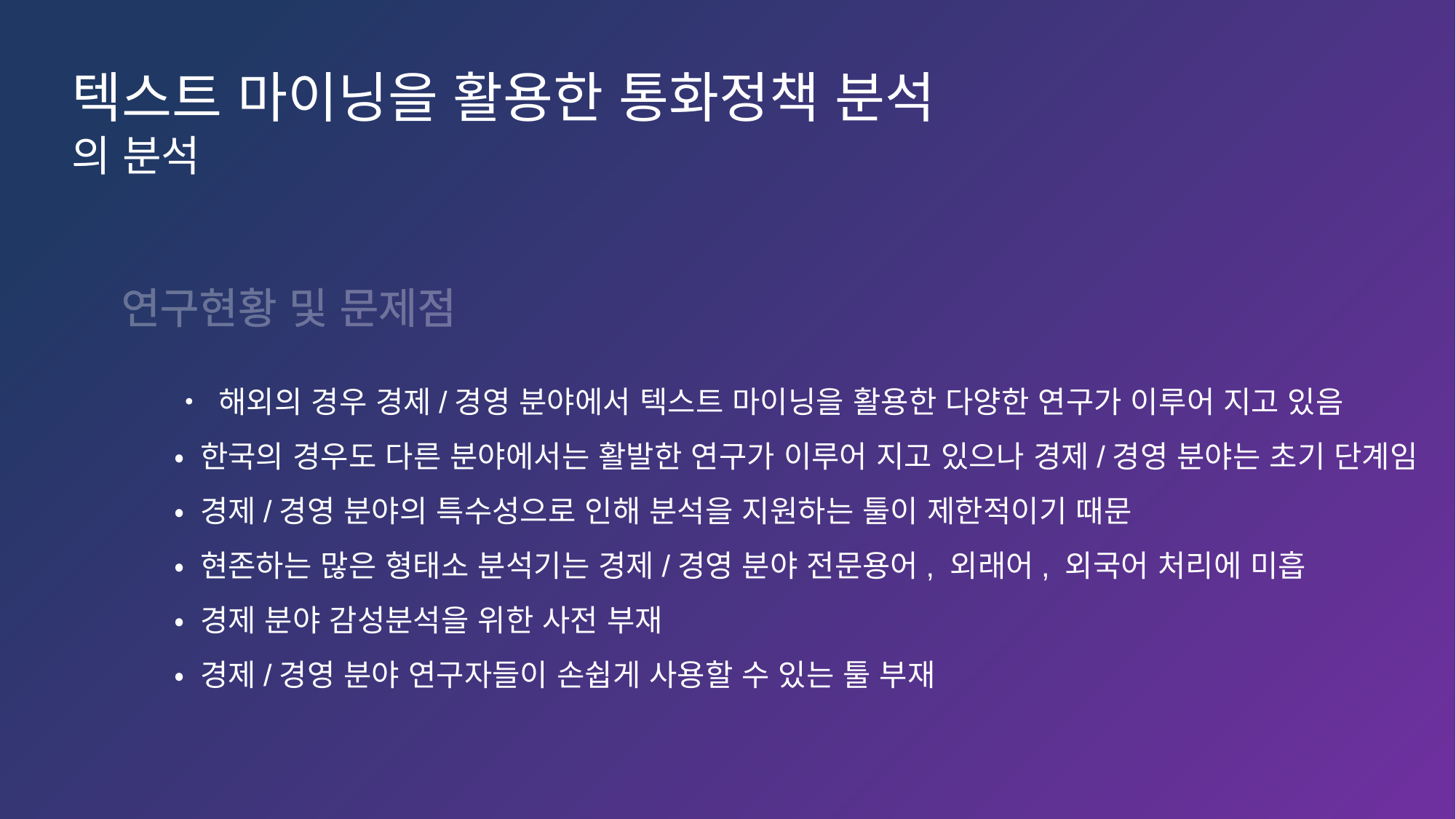

텍스트 마이닝을 활용한 통화정책 분석
의 분석
연구현황 및 문제점
• 해외의 경우 경제/경영 분야에서 텍스트 마이닝을 활용한 다양한 연구가 이루어 지고 있음

• 한국의 경우도 다른 분야에서는 활발한 연구가 이루어 지고 있으나 경제/경영 분야는 초기 단계임

• 경제/경영 분야의 특수성으로 인해 분석을 지원하는 툴이 제한적이기 때문

• 현존하는 많은 형태소 분석기는 경제/경영 분야 전문용어, 외래어, 외국어 처리에 미흡

• 경제 분야 감성분석을 위한 사전 부재

• 경제/경영 분야 연구자들이 손쉽게 사용할 수 있는 툴 부재